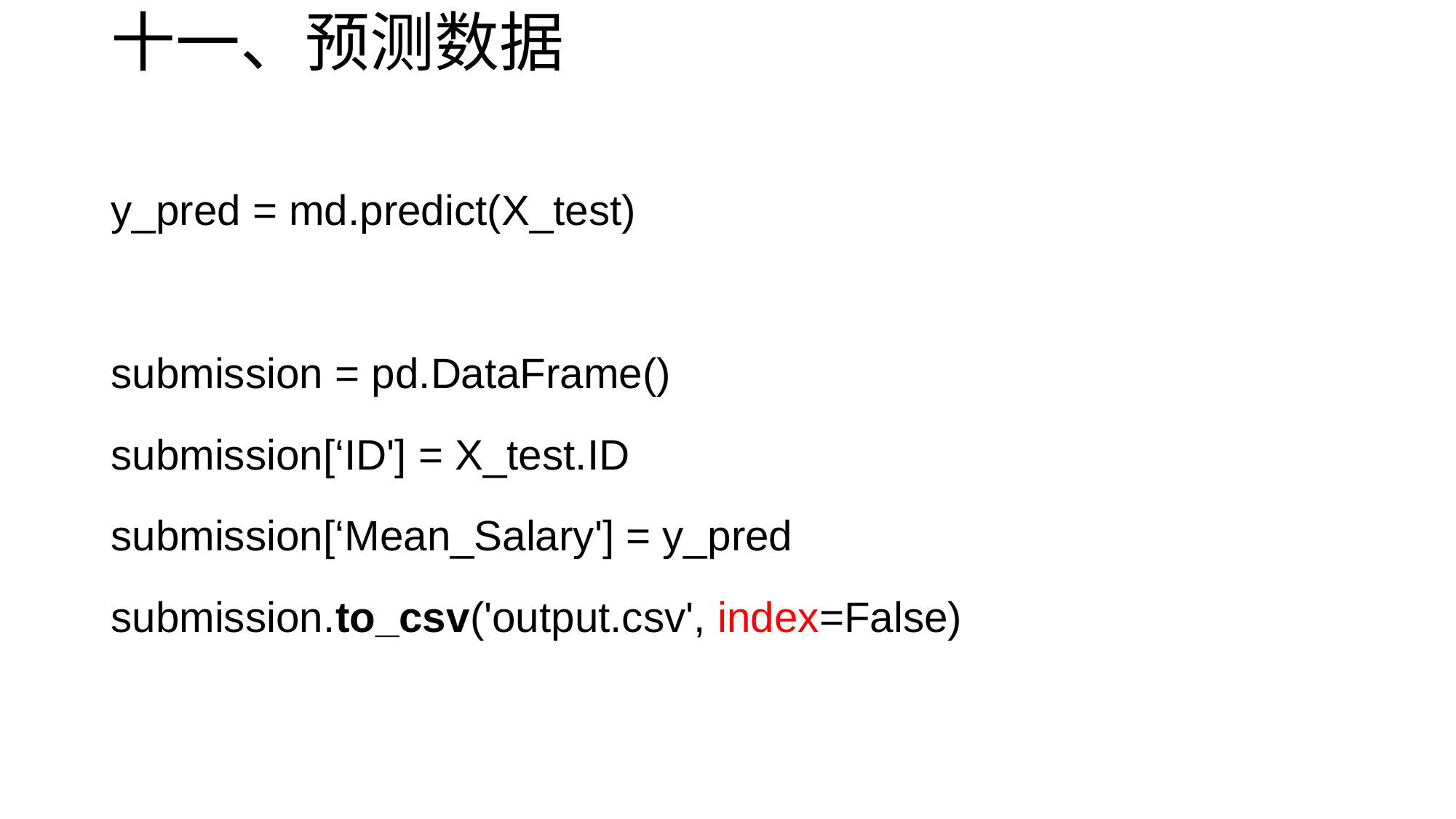

# 十一、预测数据
y_pred = md.predict(X_test)

submission = pd.DataFrame()
submission[‘ID'] = X_test.ID
submission[‘Mean_Salary'] = y_pred
submission.to_csv('output.csv', index=False)